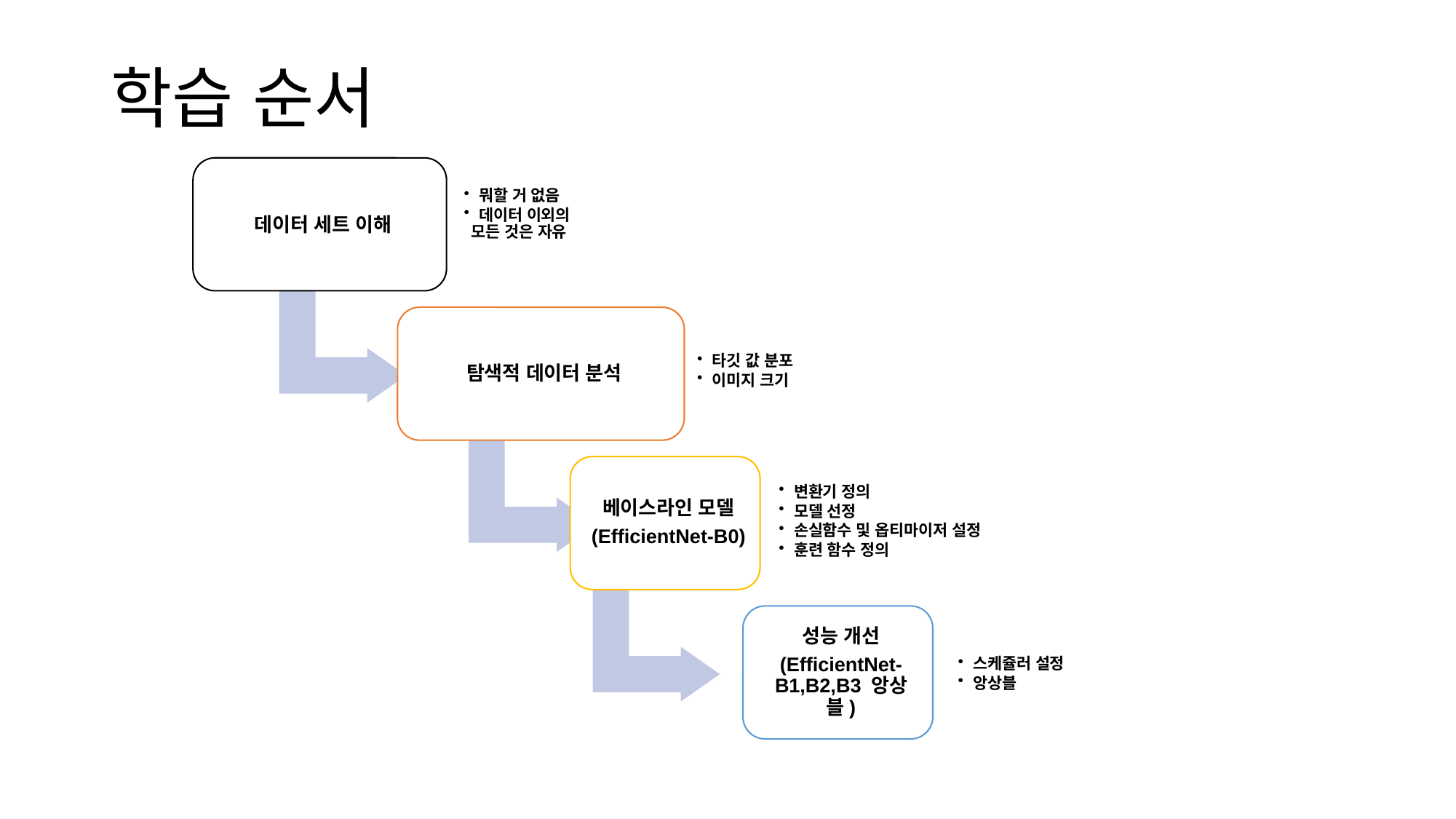

# 학습 순서
데이터 세트 이해
 뭐할 거 없음
 데이터 이외의 모든 것은 자유

탐색적 데이터 분석
 타깃 값 분포
 이미지 크기
베이스라인 모델
(EfficientNet-B0)
 변환기 정의
 모델 선정
 손실함수 및 옵티마이저 설정
 훈련 함수 정의
성능 개선
(EfficientNet-B1,B2,B3 앙상블)
 스케쥴러 설정
 앙상블